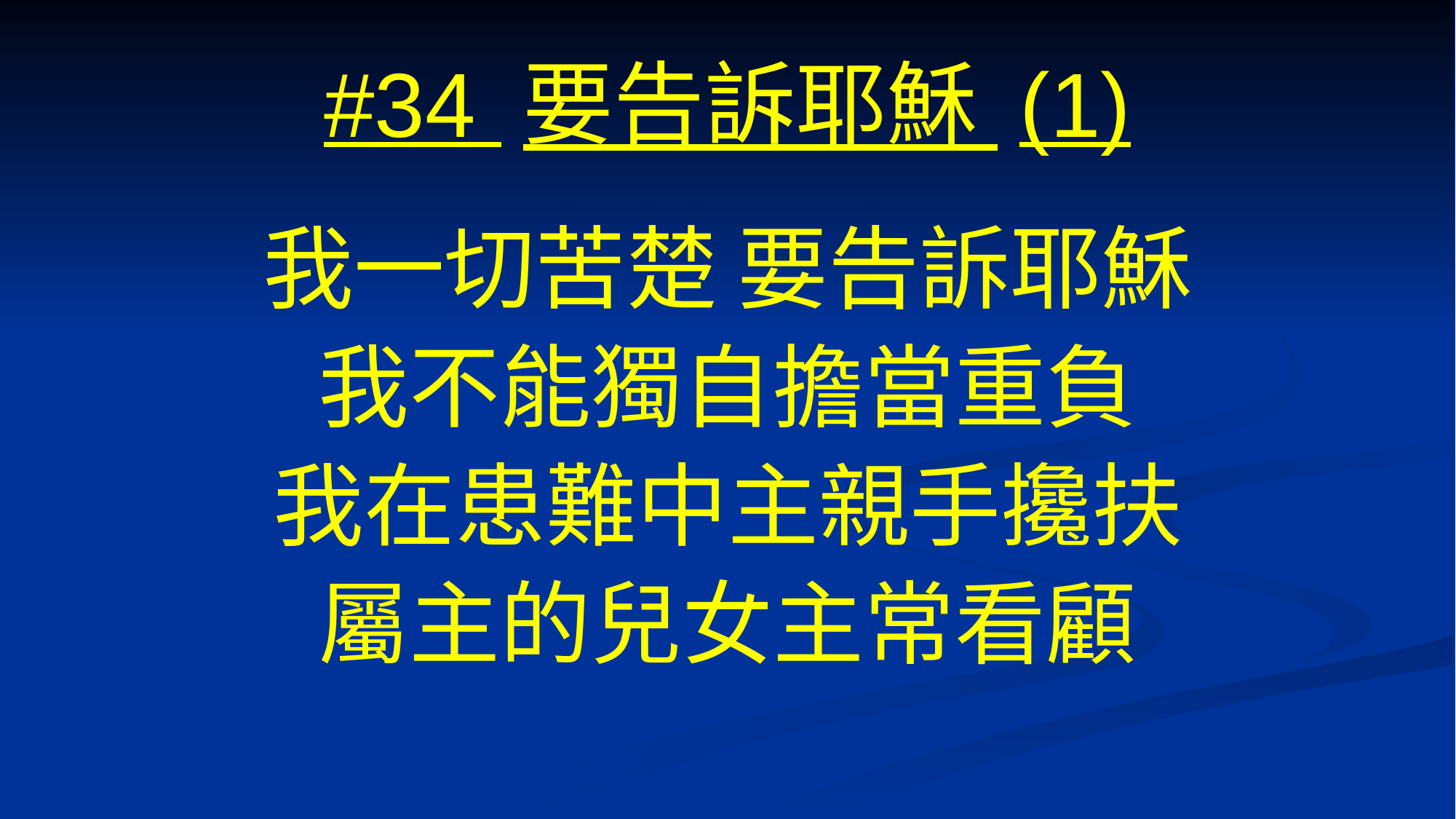

# #34 要告訴耶穌 (1)
我一切苦楚 要告訴耶穌
我不能獨自擔當重負
我在患難中主親手攙扶
屬主的兒女主常看顧